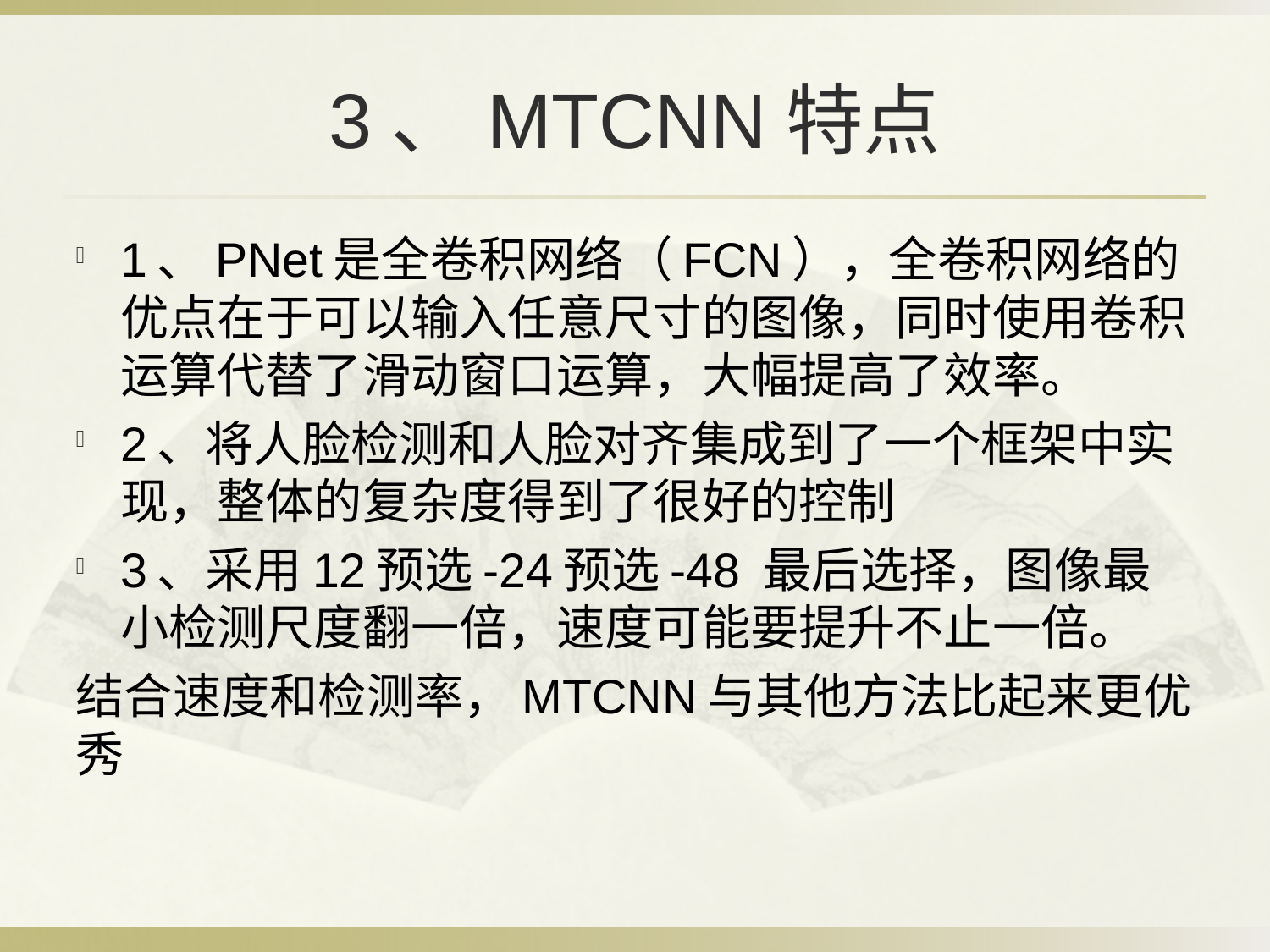

# 3、MTCNN特点
1、PNet是全卷积网络（FCN），全卷积网络的优点在于可以输入任意尺寸的图像，同时使用卷积运算代替了滑动窗口运算，大幅提高了效率。
2、将人脸检测和人脸对齐集成到了一个框架中实现，整体的复杂度得到了很好的控制
3、采用12预选-24预选-48 最后选择，图像最小检测尺度翻一倍，速度可能要提升不止一倍。
结合速度和检测率，MTCNN与其他方法比起来更优秀